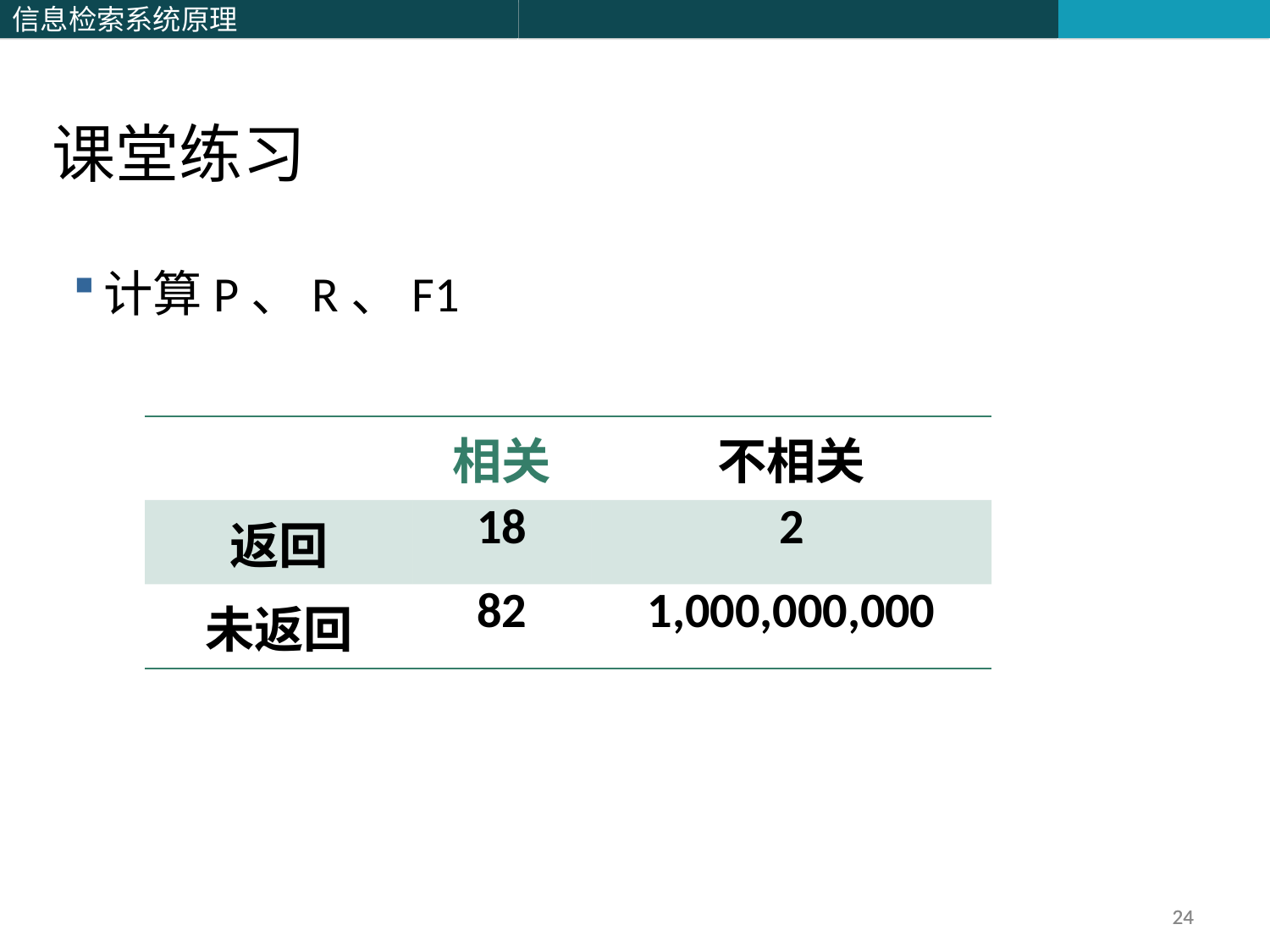

课堂练习
计算P、R、F1

|  | 相关 | 不相关 |
| --- | --- | --- |
| 返回 | 18 | 2 |
| 未返回 | 82 | 1,000,000,000 |
24
24